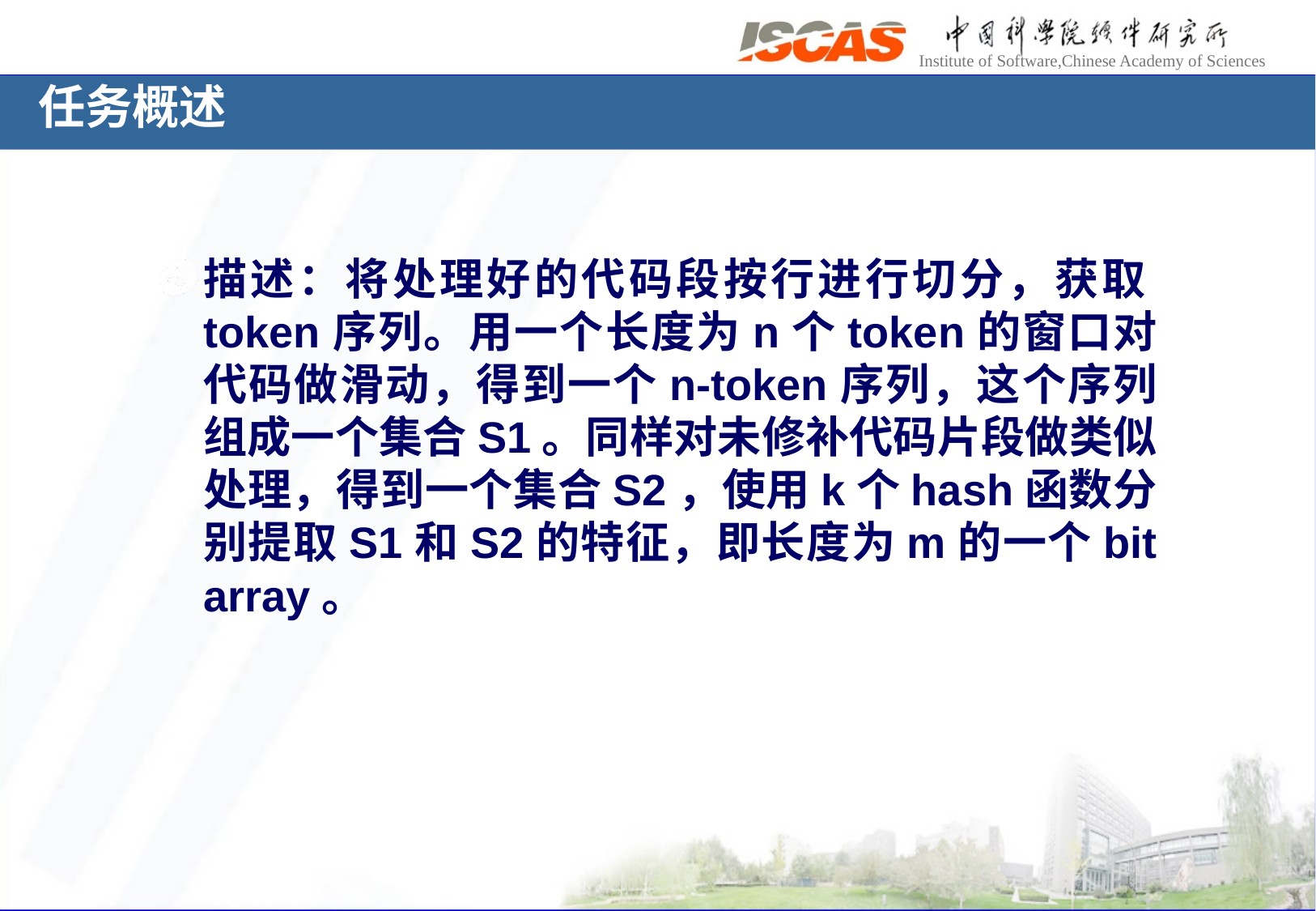

# 任务概述
描述：将处理好的代码段按行进行切分，获取token序列。用一个长度为n个token的窗口对代码做滑动，得到一个n-token序列，这个序列组成一个集合S1。同样对未修补代码片段做类似处理，得到一个集合S2，使用k个hash函数分别提取S1和S2的特征，即长度为m的一个bit array。